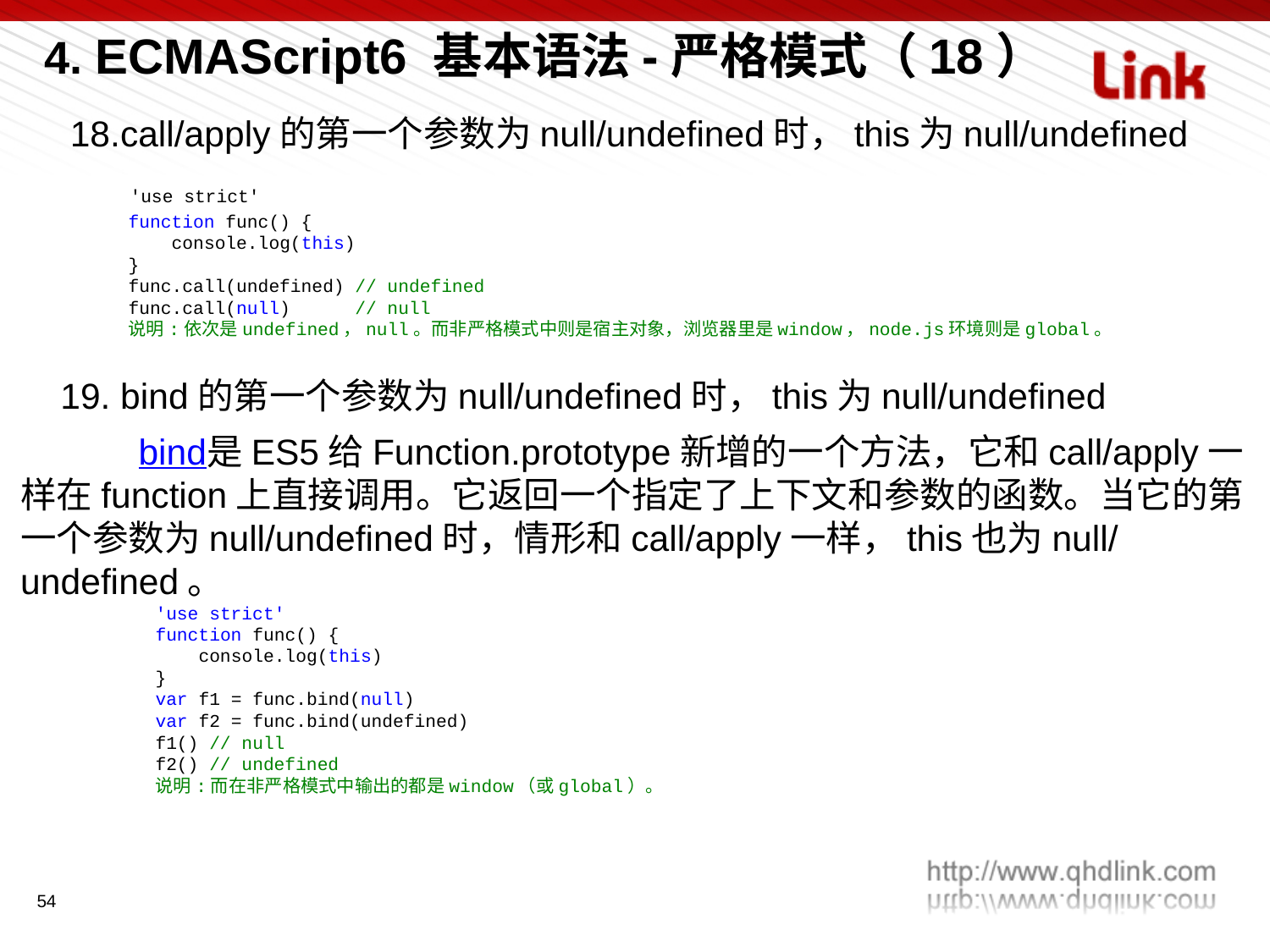

4. ECMAScript6 基本语法-严格模式（18）
     18.call/apply的第一个参数为null/undefined时，this为null/undefined
           'use strict'
function func() {
    console.log(this)
}
func.call(undefined) // undefined
func.call(null)      // null
说明:依次是undefined，null。而非严格模式中则是宿主对象，浏览器里是window，node.js环境则是global。

    19. bind的第一个参数为null/undefined时，this为null/undefined
 bind是ES5给Function.prototype新增的一个方法，它和call/apply一样在function上直接调用。它返回一个指定了上下文和参数的函数。当它的第一个参数为null/undefined时，情形和call/apply一样，this也为null/undefined。
'use strict'
function func() {
    console.log(this)
}
var f1 = func.bind(null)
var f2 = func.bind(undefined)
f1() // null
f2() // undefined
说明:而在非严格模式中输出的都是window（或global）。

54